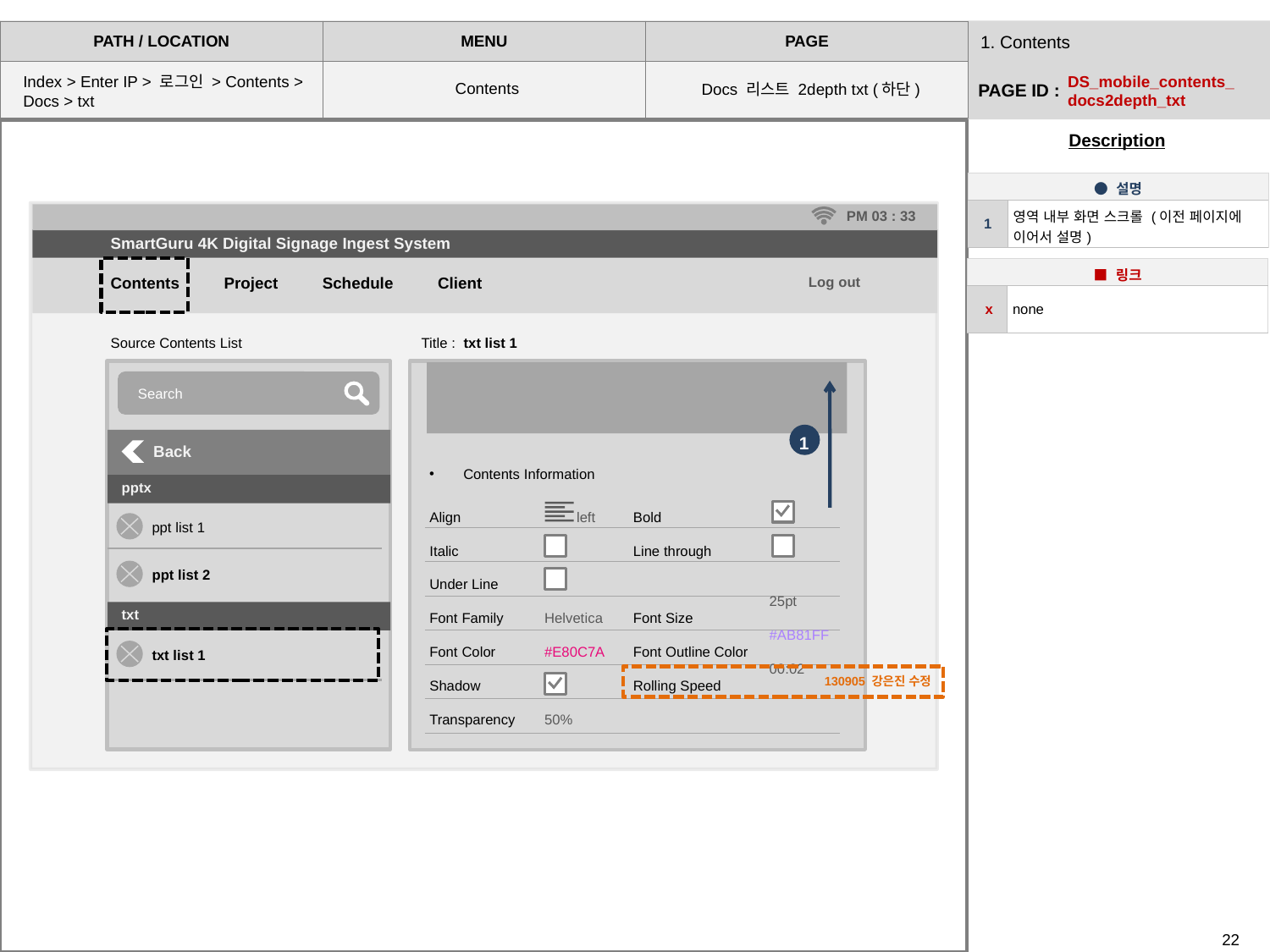

1. Contents

DS_mobile_contents_docs2depth_txt
Index > Enter IP > 로그인 > Contents >
Docs > txt
Contents
Docs 리스트 2depth txt (하단)
| ● 설명 |  |
| --- | --- |
| 1 | 영역 내부 화면 스크롤 (이전 페이지에 이어서 설명) |
PM 03 : 33

SmartGuru 4K Digital Signage Ingest System

| ■ 링크 |  |
| --- | --- |
| x | none |

Contents          Project          Schedule          Client
Log out
Source Contents List
Title :  txt list 1

Search

1

Back

 Contents Information
pptx

Align
Italic
Under Line
Font Family
Font Color
Shadow
Transparency
        left

Helvetica
#E80C7A

50%
Bold
Line through

Font Size
Font Outline Color
Rolling Speed

25pt
#AB81FF
00:02

ppt list 1

ppt list 2

txt

txt list 1

130905 강은진 수정
22